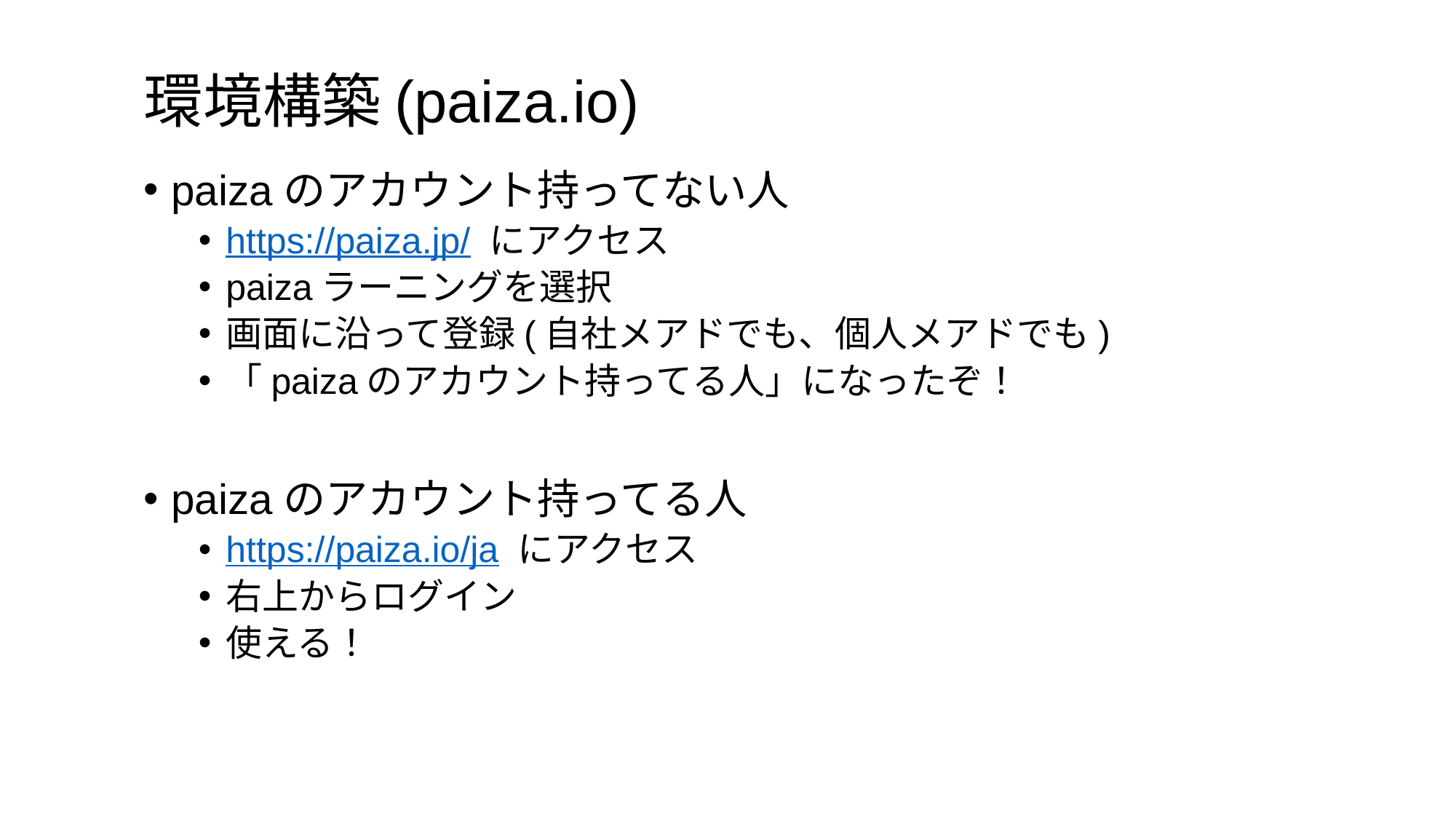

# 環境構築(paiza.io)
paizaのアカウント持ってない人
https://paiza.jp/ にアクセス
paizaラーニングを選択
画面に沿って登録(自社メアドでも、個人メアドでも)
「paizaのアカウント持ってる人」になったぞ！

paizaのアカウント持ってる人
https://paiza.io/ja にアクセス
右上からログイン
使える！